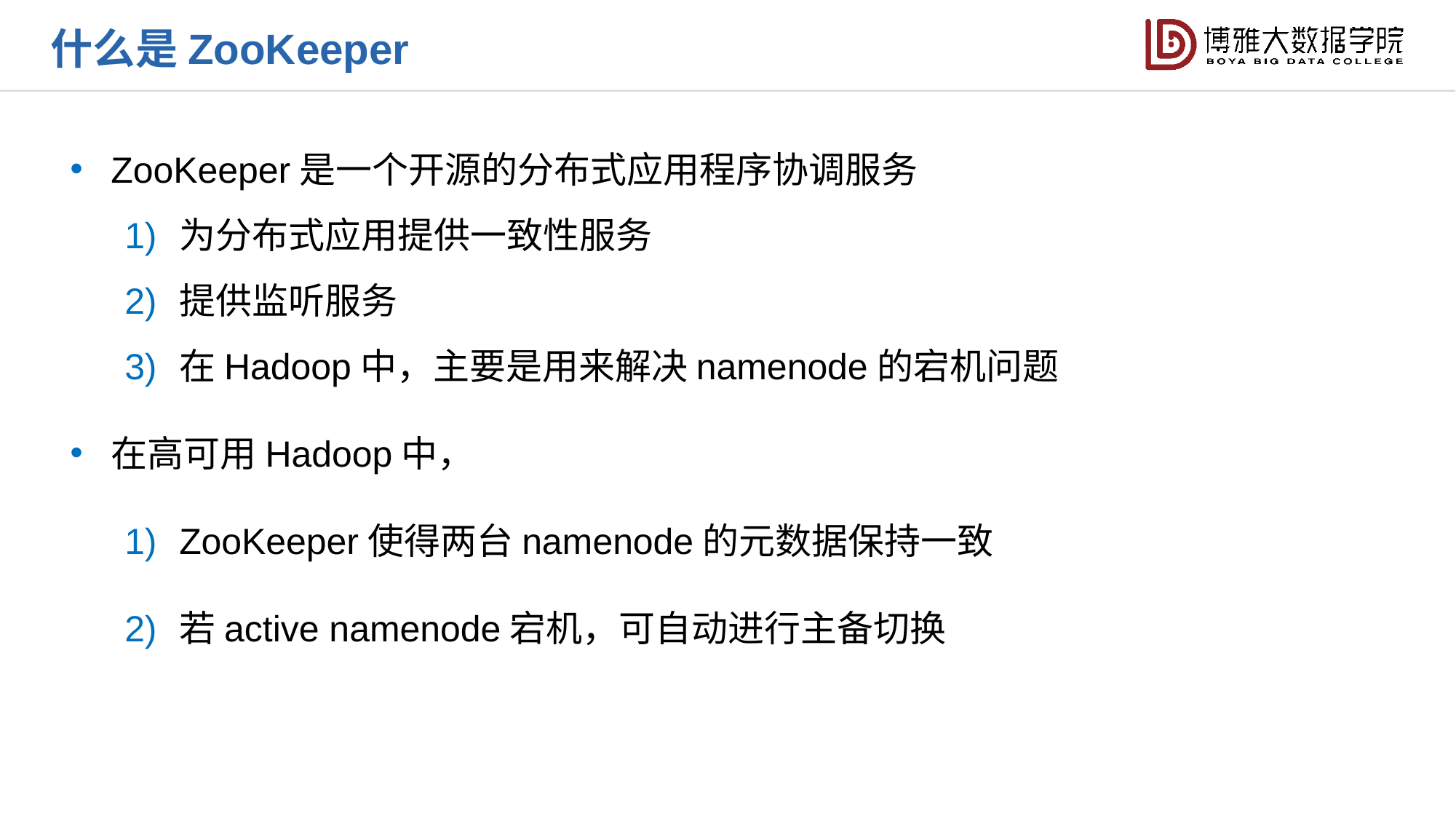

什么是ZooKeeper

ZooKeeper是一个开源的分布式应用程序协调服务
为分布式应用提供一致性服务
提供监听服务
在Hadoop中，主要是用来解决namenode的宕机问题

在高可用Hadoop中，

ZooKeeper使得两台namenode的元数据保持一致

若active namenode宕机，可自动进行主备切换